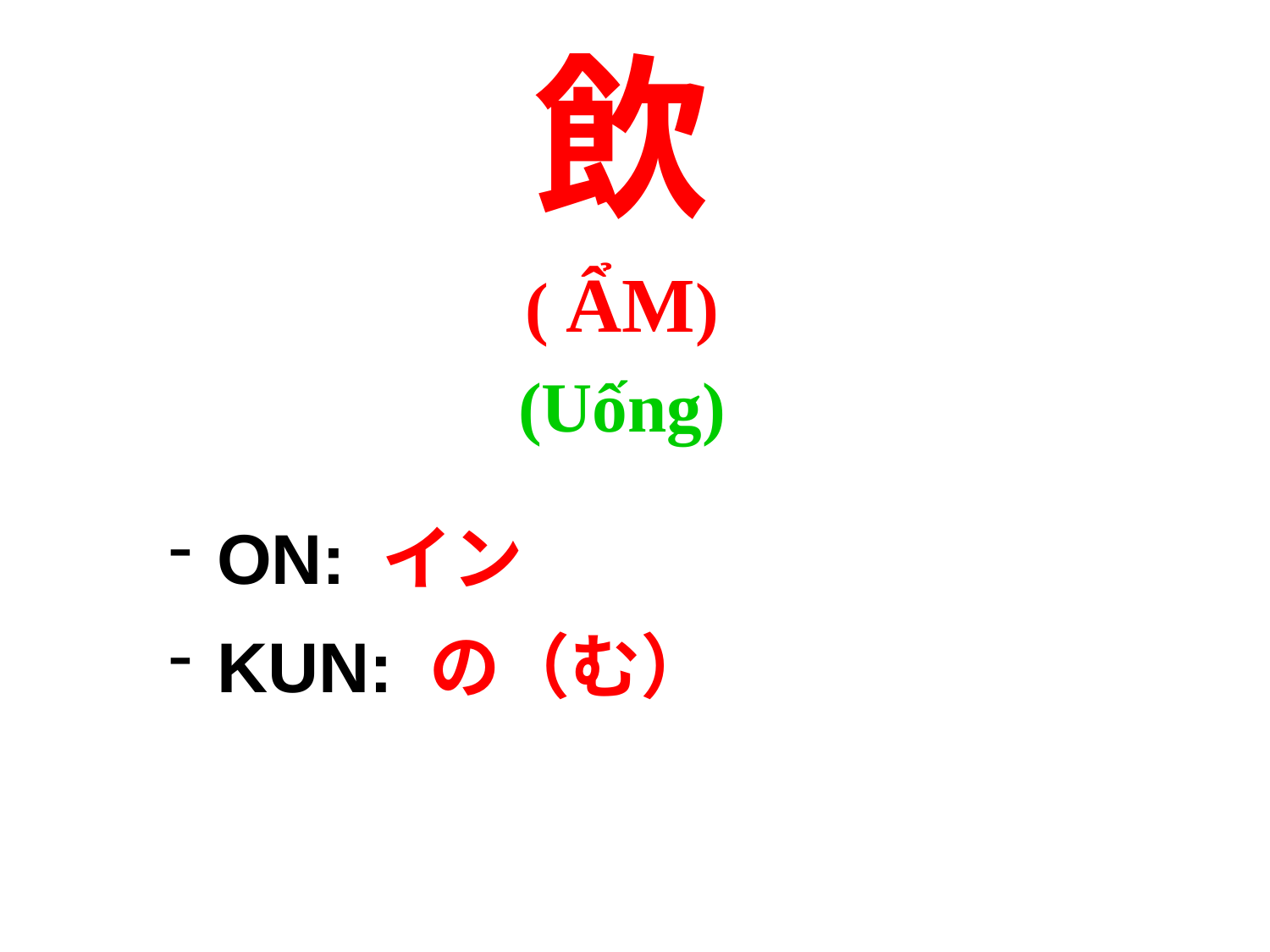

飲
( ẨM)
(Uống)
ON: イン
KUN: の（む）